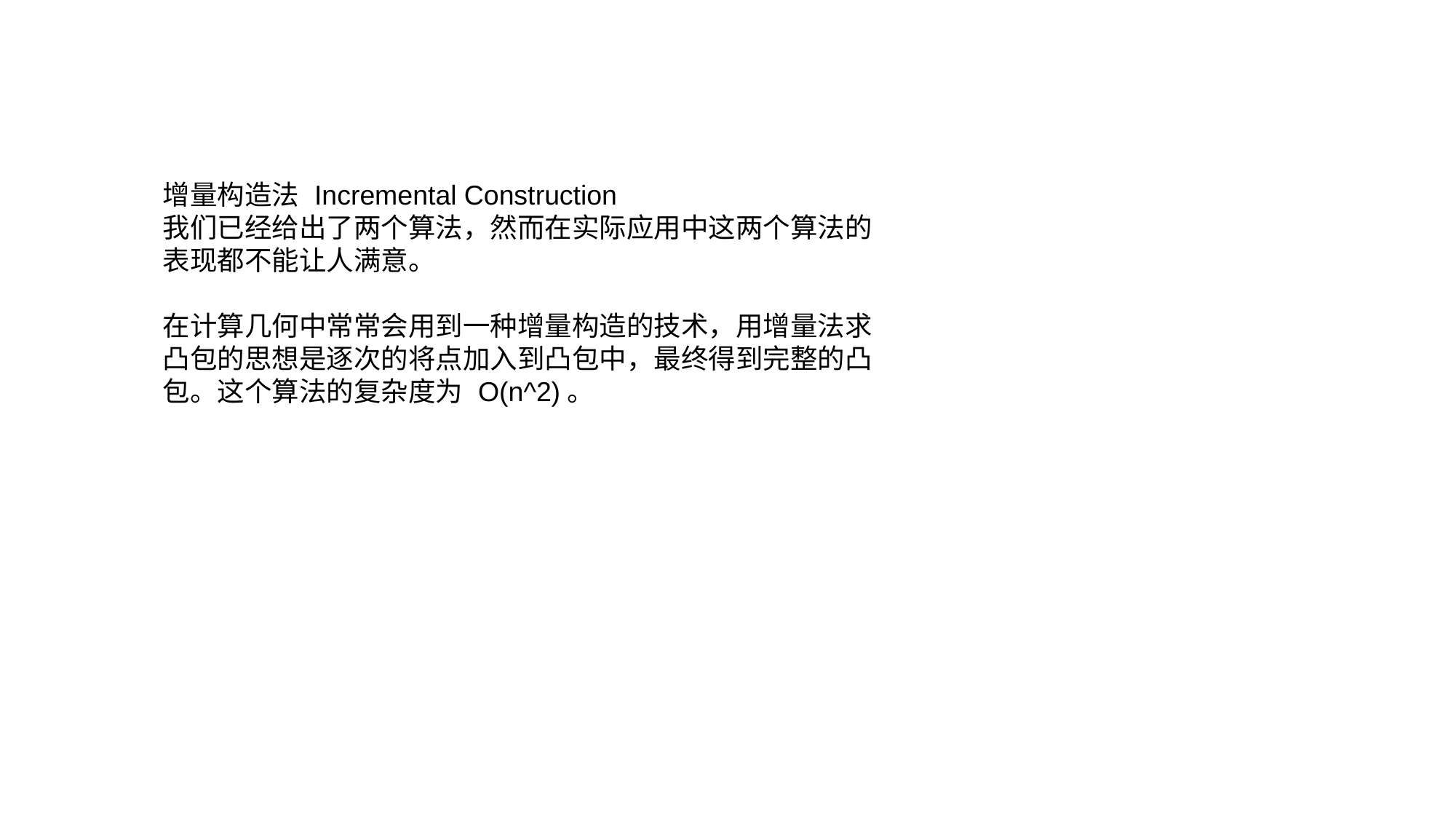

增量构造法 Incremental Construction
我们已经给出了两个算法，然而在实际应用中这两个算法的表现都不能让人满意。

在计算几何中常常会用到一种增量构造的技术，用增量法求凸包的思想是逐次的将点加入到凸包中，最终得到完整的凸包。这个算法的复杂度为 O(n^2)。